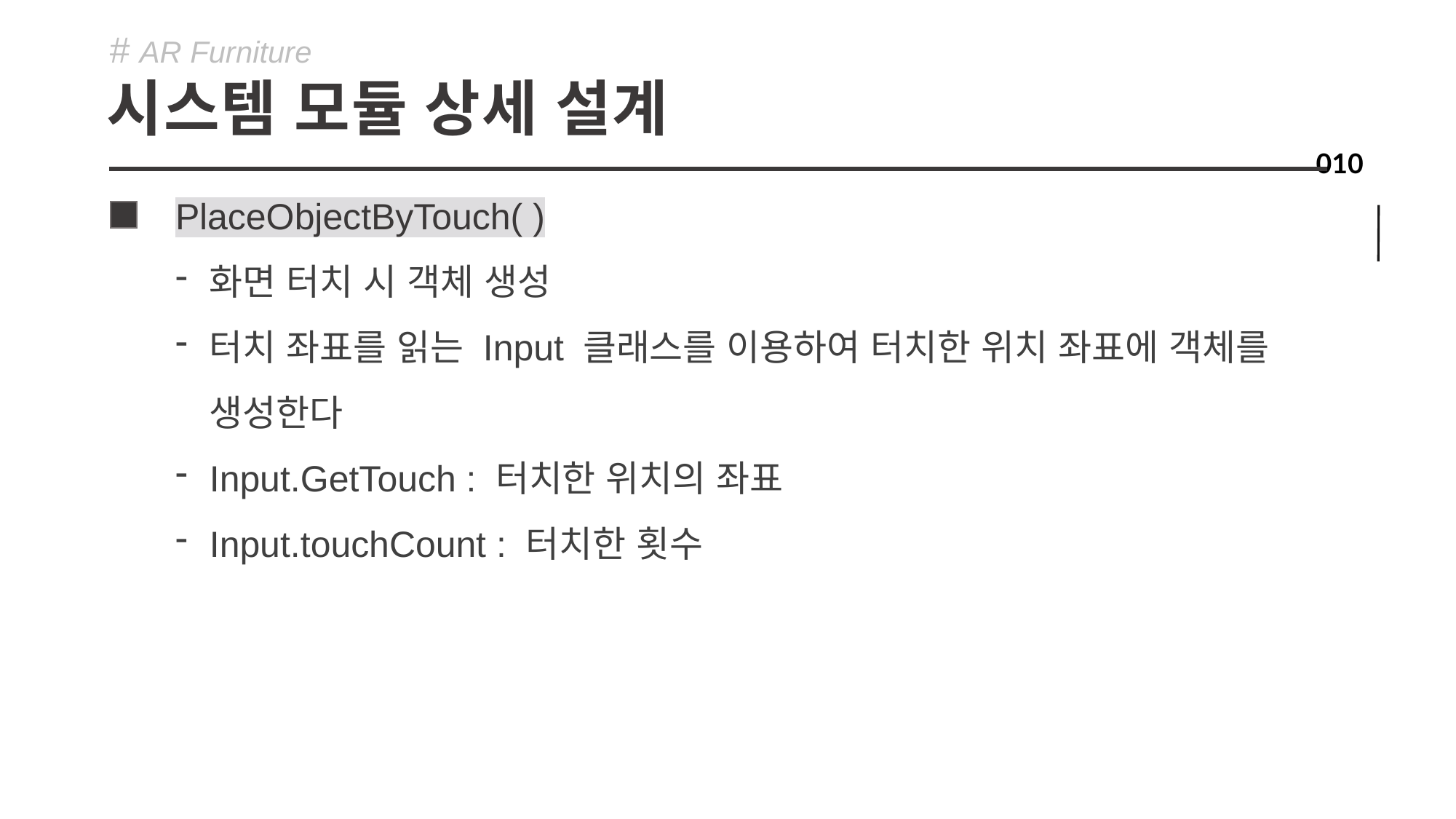

# AR Furniture
시스템 모듈 상세 설계
PlaceObjectByTouch( )
화면 터치 시 객체 생성
터치 좌표를 읽는 Input 클래스를 이용하여 터치한 위치 좌표에 객체를 생성한다
Input.GetTouch : 터치한 위치의 좌표
Input.touchCount : 터치한 횟수